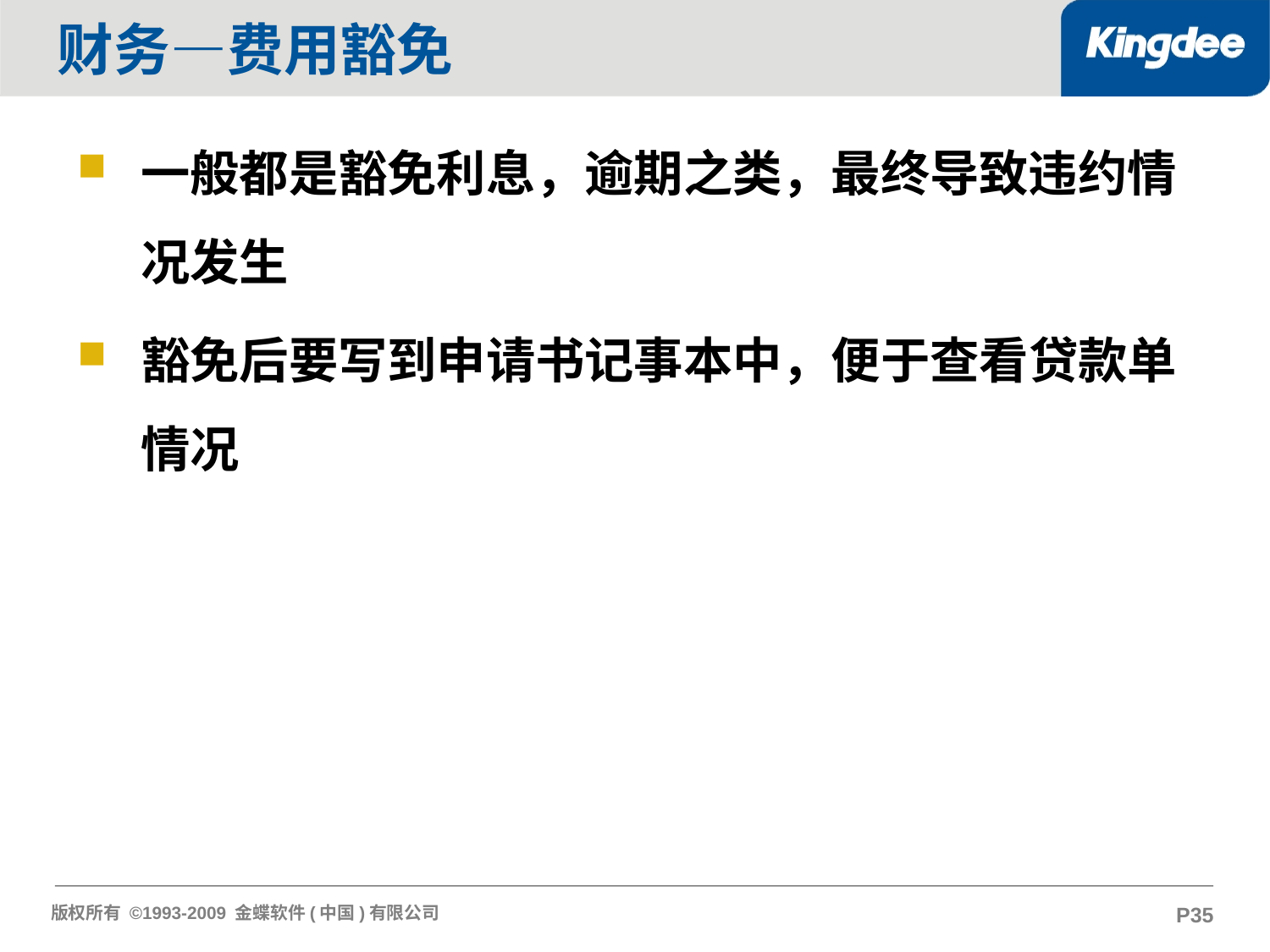

财务—费用豁免
一般都是豁免利息，逾期之类，最终导致违约情况发生
豁免后要写到申请书记事本中，便于查看贷款单情况